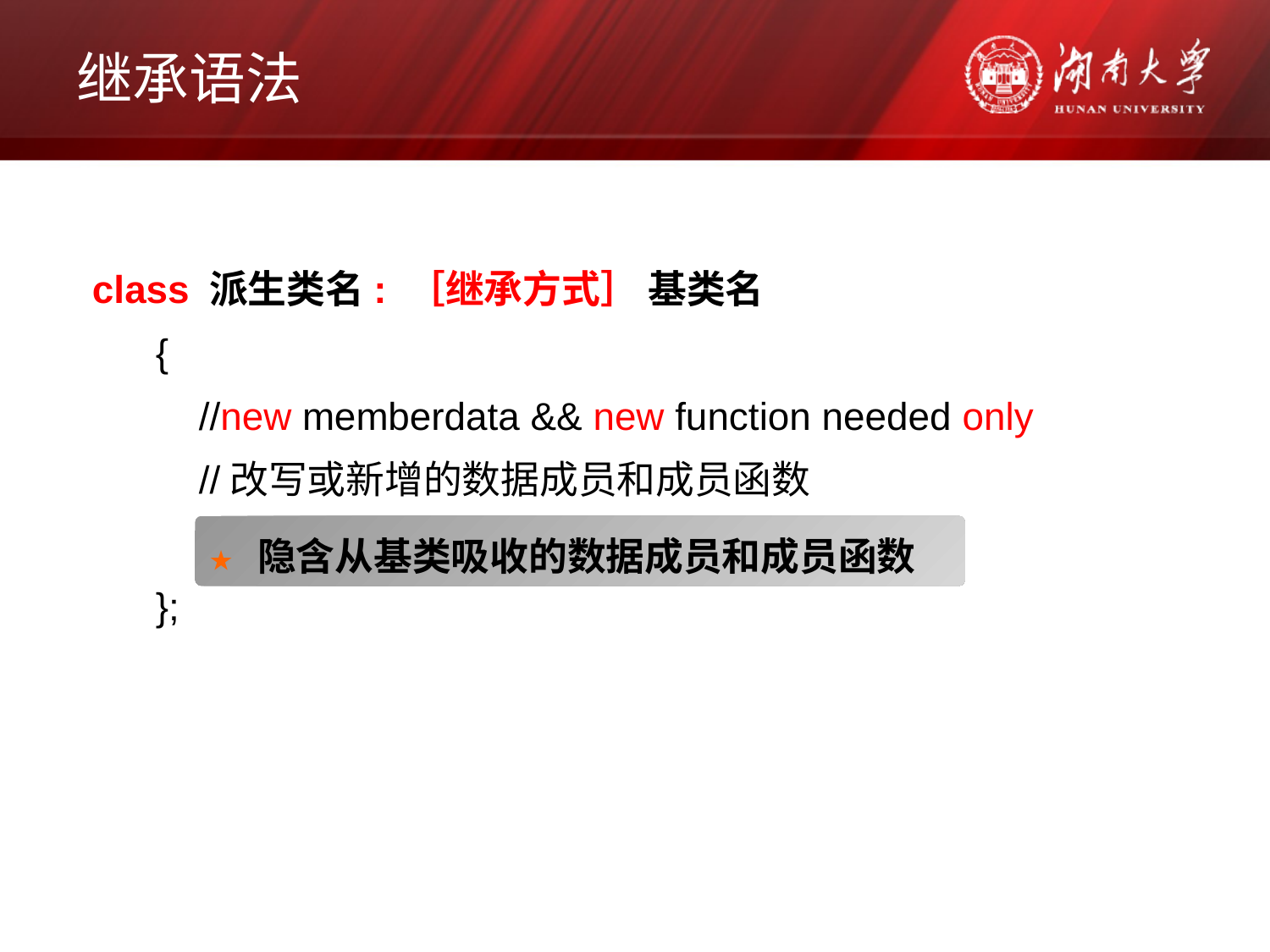

# 继承语法
class 派生类名: ［继承方式］ 基类名
{
    //new memberdata && new function needed only
    //改写或新增的数据成员和成员函数

};

 隐含从基类吸收的数据成员和成员函数